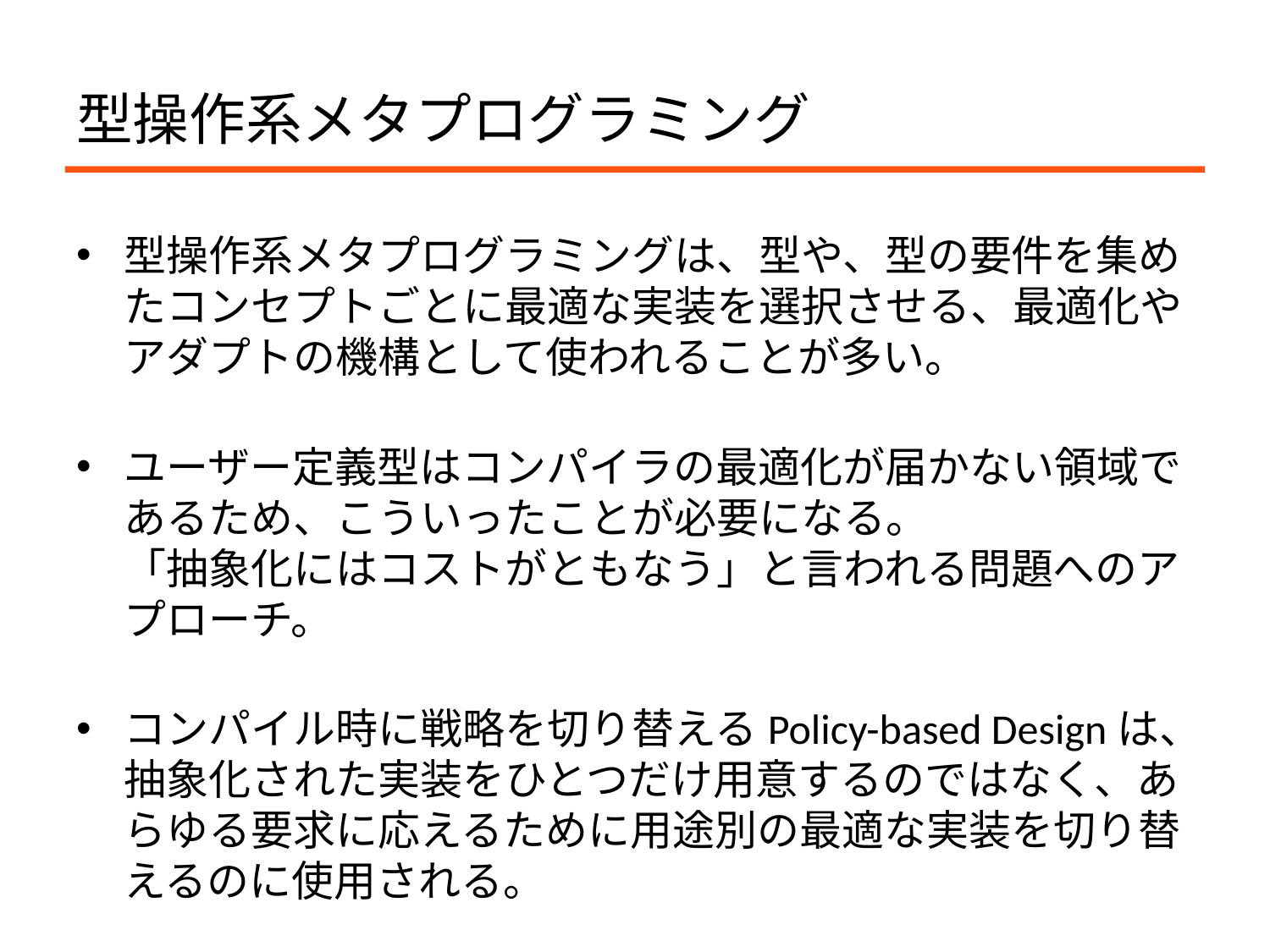

# 型操作系メタプログラミング
型操作系メタプログラミングは、型や、型の要件を集めたコンセプトごとに最適な実装を選択させる、最適化やアダプトの機構として使われることが多い。
ユーザー定義型はコンパイラの最適化が届かない領域であるため、こういったことが必要になる。
「抽象化にはコストがともなう」と言われる問題へのアプローチ。
コンパイル時に戦略を切り替えるPolicy-based Designは、抽象化された実装をひとつだけ用意するのではなく、あらゆる要求に応えるために用途別の最適な実装を切り替えるのに使用される。